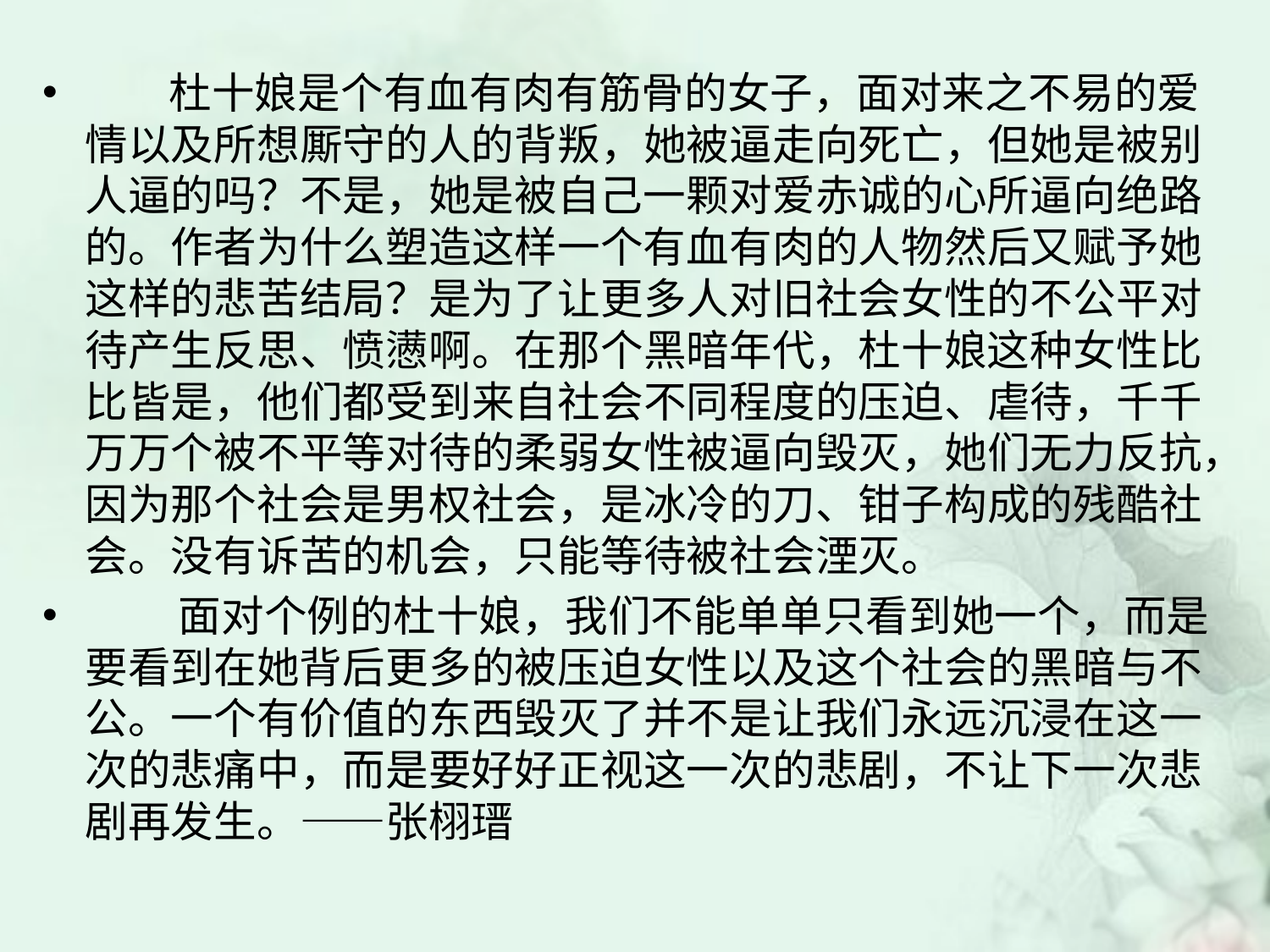

杜十娘是个有血有肉有筋骨的女子，面对来之不易的爱情以及所想厮守的人的背叛，她被逼走向死亡，但她是被别人逼的吗？不是，她是被自己一颗对爱赤诚的心所逼向绝路的。作者为什么塑造这样一个有血有肉的人物然后又赋予她这样的悲苦结局？是为了让更多人对旧社会女性的不公平对待产生反思、愤懑啊。在那个黑暗年代，杜十娘这种女性比比皆是，他们都受到来自社会不同程度的压迫、虐待，千千万万个被不平等对待的柔弱女性被逼向毁灭，她们无力反抗，因为那个社会是男权社会，是冰冷的刀、钳子构成的残酷社会。没有诉苦的机会，只能等待被社会湮灭。
         面对个例的杜十娘，我们不能单单只看到她一个，而是要看到在她背后更多的被压迫女性以及这个社会的黑暗与不公。一个有价值的东西毁灭了并不是让我们永远沉浸在这一次的悲痛中，而是要好好正视这一次的悲剧，不让下一次悲剧再发生。——张栩瑨